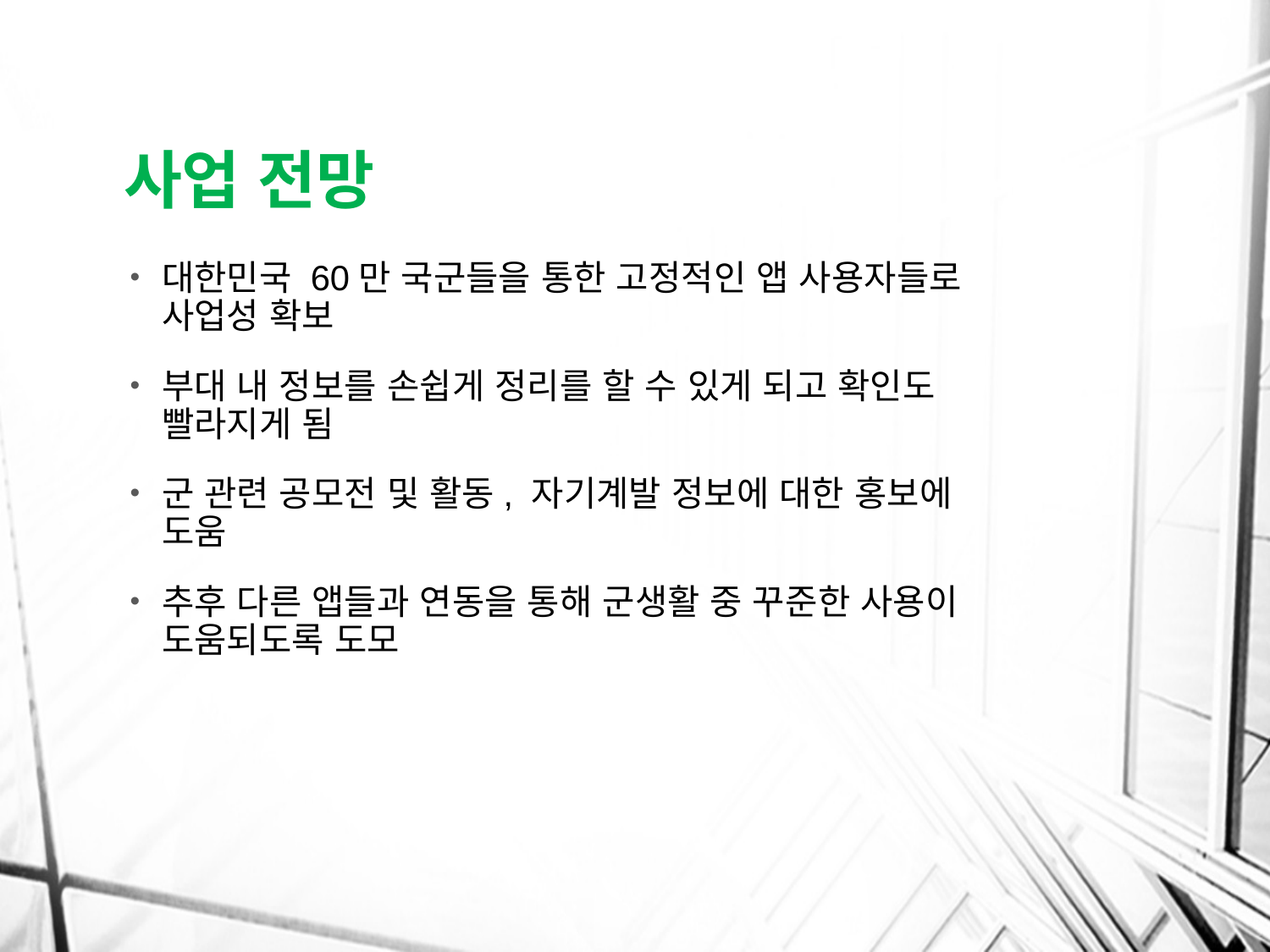

# 사업 전망
대한민국 60만 국군들을 통한 고정적인 앱 사용자들로 사업성 확보
부대 내 정보를 손쉽게 정리를 할 수 있게 되고 확인도 빨라지게 됨
군 관련 공모전 및 활동, 자기계발 정보에 대한 홍보에 도움
추후 다른 앱들과 연동을 통해 군생활 중 꾸준한 사용이 도움되도록 도모